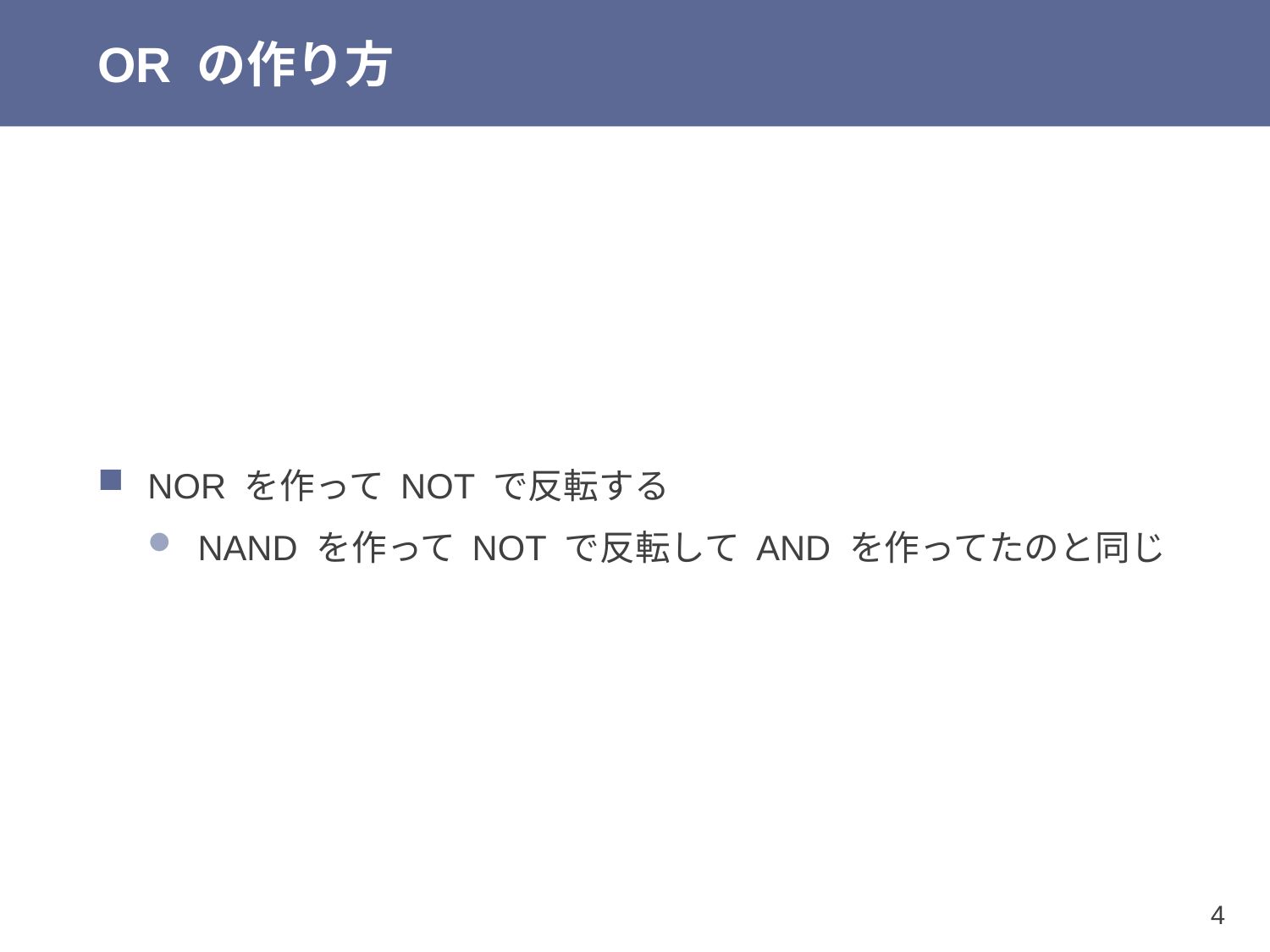

# OR の作り方
NOR を作って NOT で反転する
NAND を作って NOT で反転して AND を作ってたのと同じ